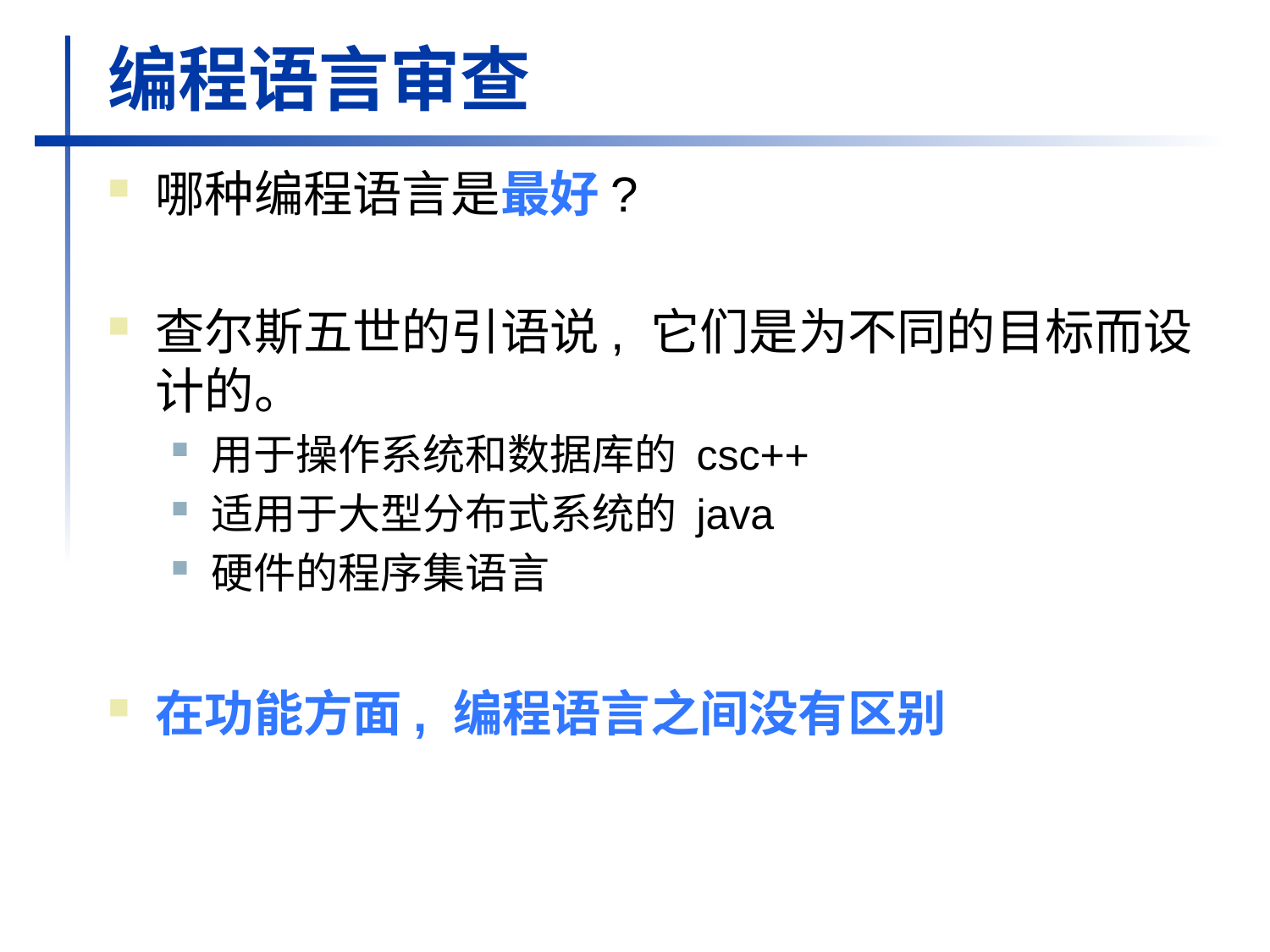

# 编程语言审查
哪种编程语言是最好?

查尔斯五世的引语说, 它们是为不同的目标而设计的。
用于操作系统和数据库的 csc++
适用于大型分布式系统的 java
硬件的程序集语言

在功能方面, 编程语言之间没有区别